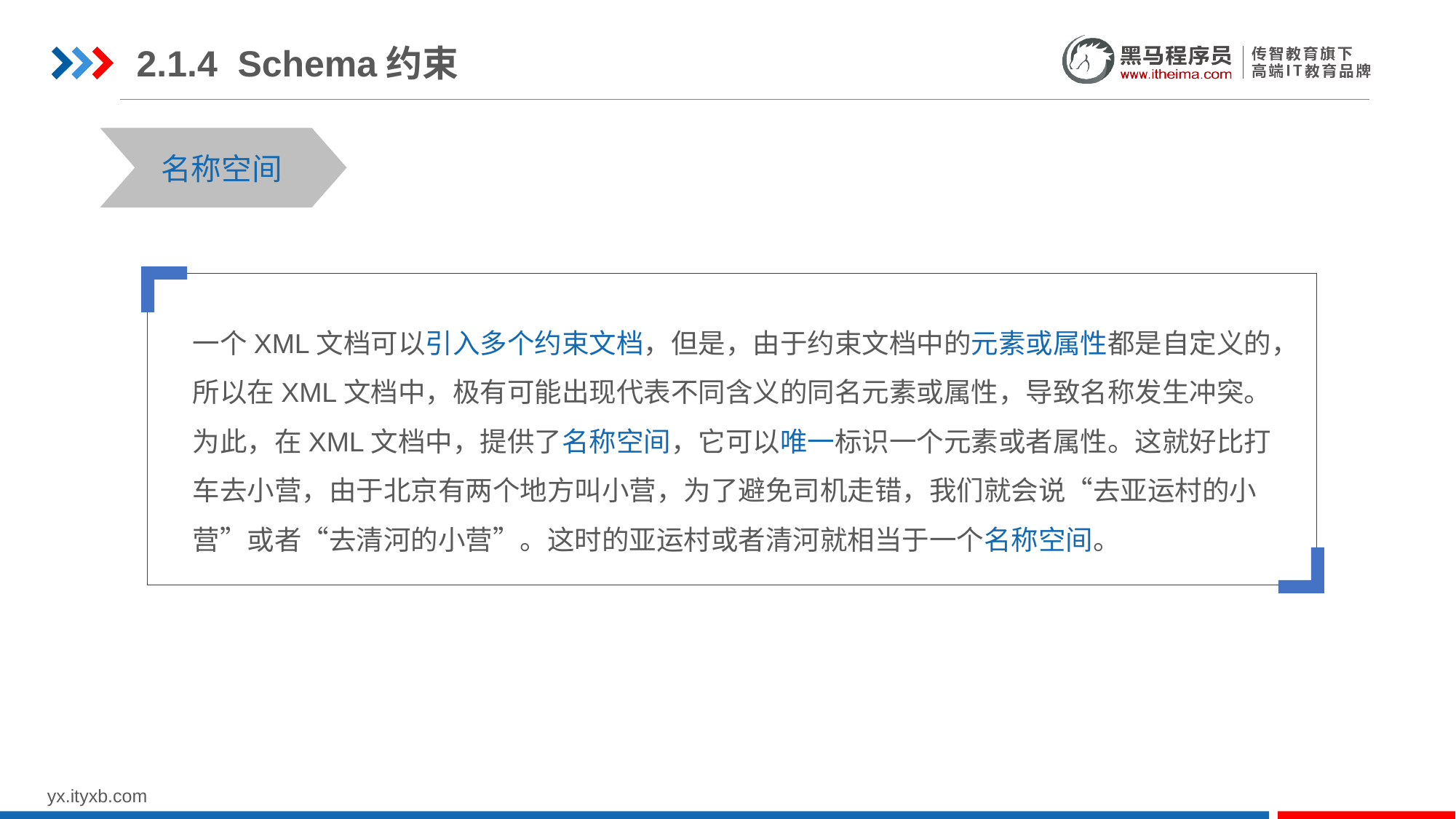

2.1.4  Schema约束

名称空间

一个XML文档可以引入多个约束文档，但是，由于约束文档中的元素或属性都是自定义的，所以在XML文档中，极有可能出现代表不同含义的同名元素或属性，导致名称发生冲突。为此，在XML文档中，提供了名称空间，它可以唯一标识一个元素或者属性。这就好比打车去小营，由于北京有两个地方叫小营，为了避免司机走错，我们就会说“去亚运村的小营”或者“去清河的小营”。这时的亚运村或者清河就相当于一个名称空间。